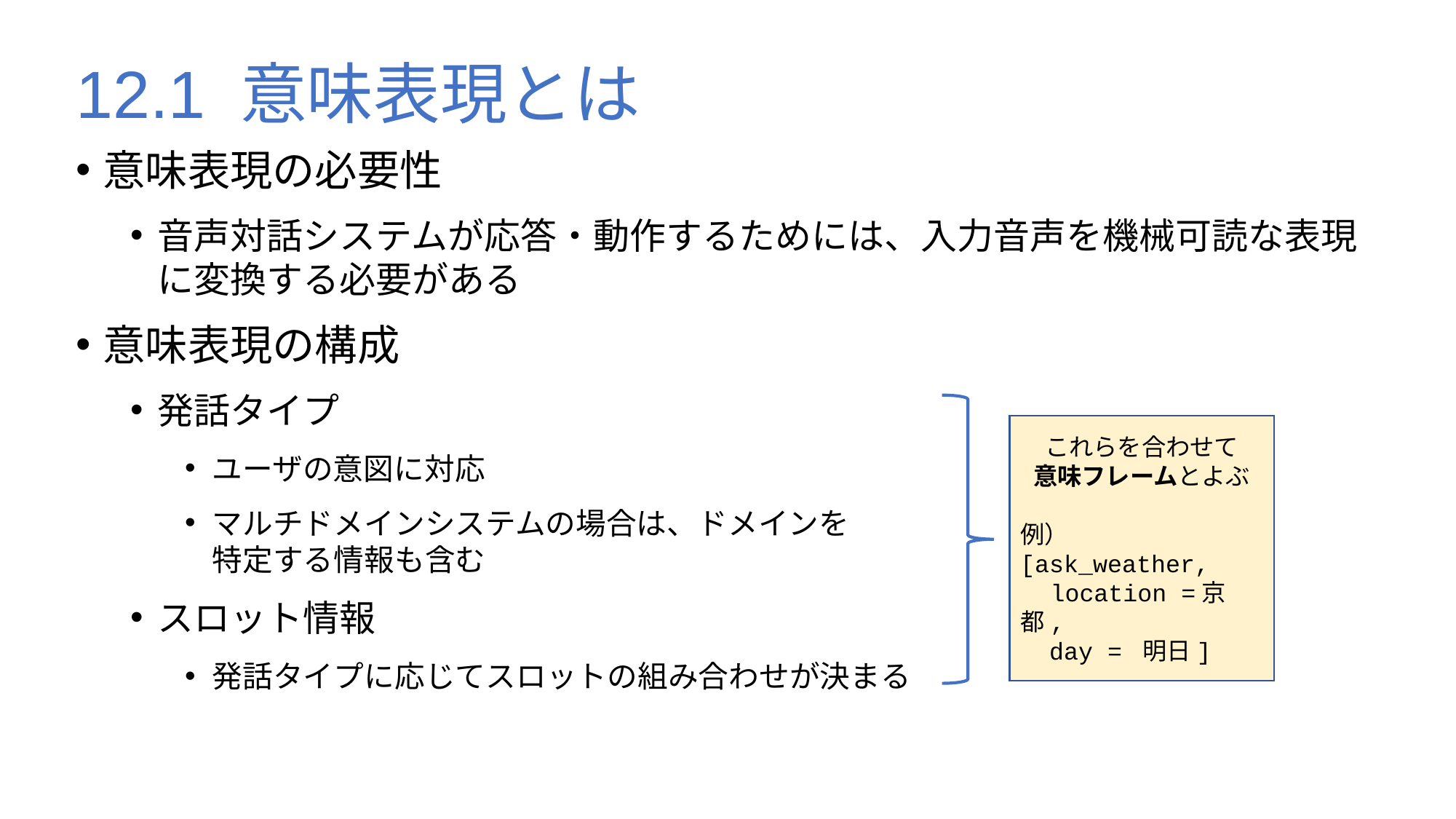

# 12.1 意味表現とは
意味表現の必要性
音声対話システムが応答・動作するためには、入力音声を機械可読な表現に変換する必要がある
意味表現の構成
発話タイプ
ユーザの意図に対応
マルチドメインシステムの場合は、ドメインを
特定する情報も含む
スロット情報
発話タイプに応じてスロットの組み合わせが決まる

これらを合わせて
意味フレームとよぶ

例）
[ask_weather,
　location =京都,
  day = 明日]